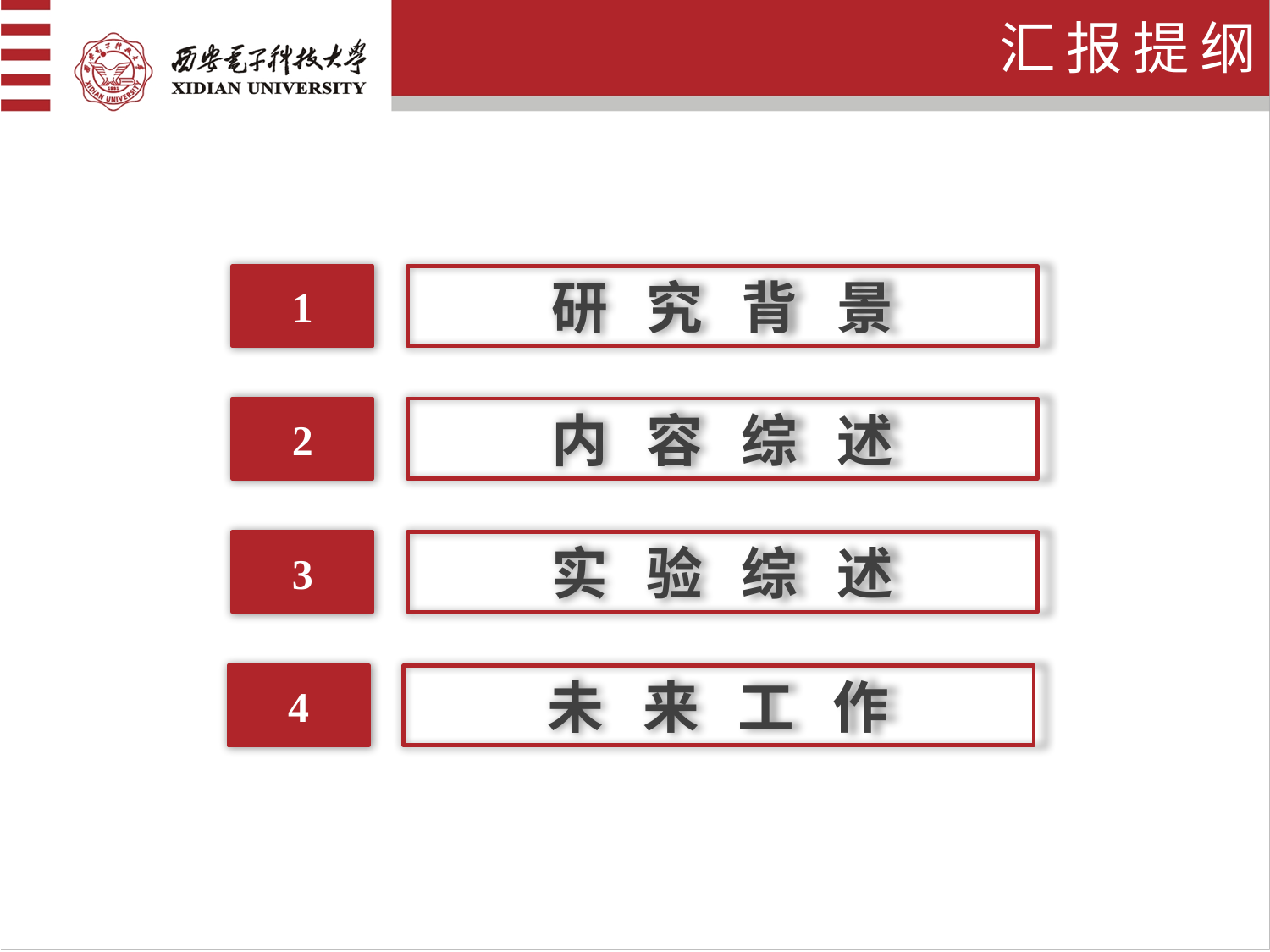

汇报提纲
1
研   究   背   景
2
内   容   综   述
3
实   验   综   述
4
未   来   工   作